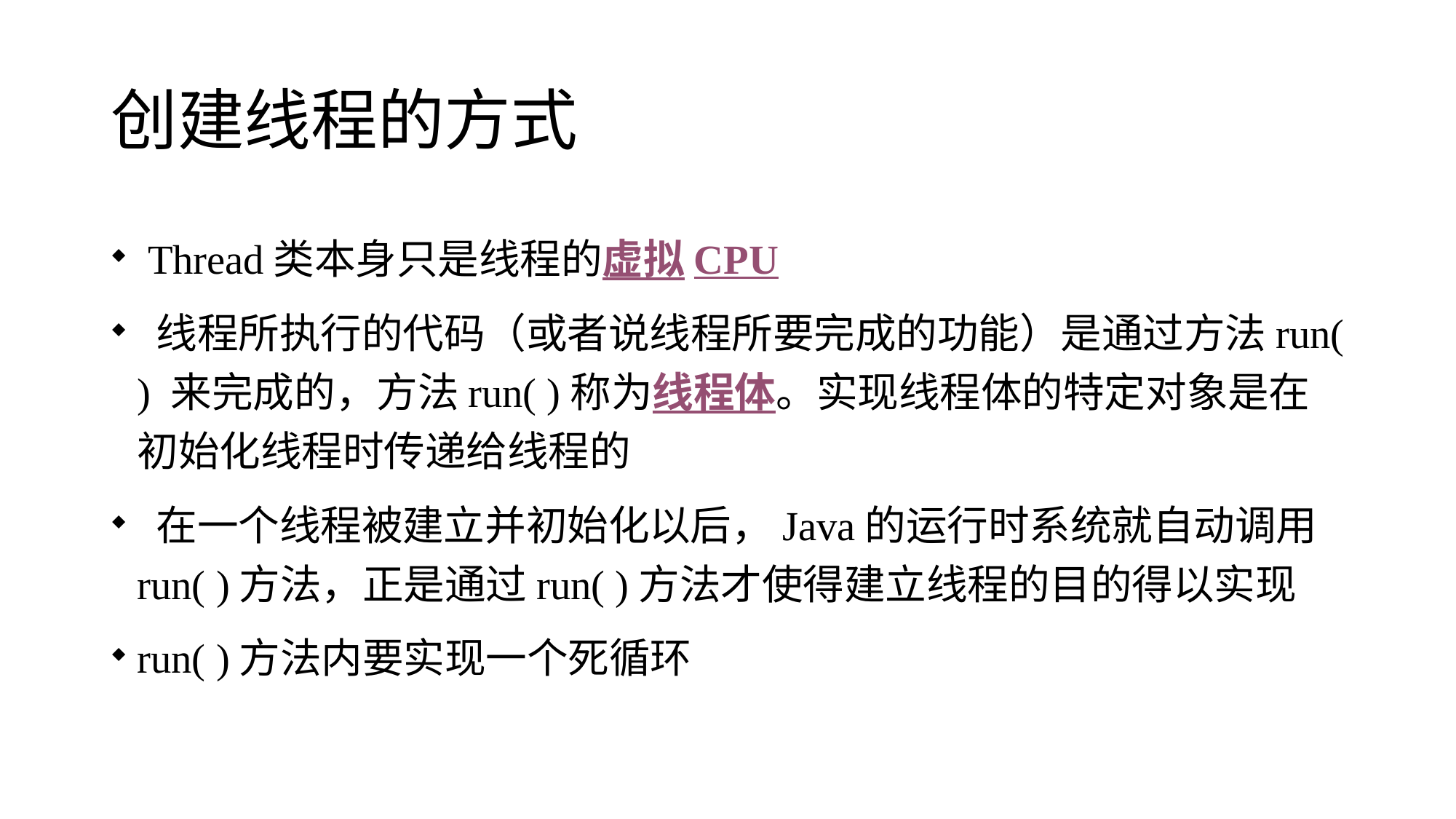

# 创建线程的方式
 Thread类本身只是线程的虚拟CPU
 线程所执行的代码（或者说线程所要完成的功能）是通过方法run( ) 来完成的，方法run( )称为线程体。实现线程体的特定对象是在初始化线程时传递给线程的
 在一个线程被建立并初始化以后，Java的运行时系统就自动调用run( )方法，正是通过run( )方法才使得建立线程的目的得以实现
run( )方法内要实现一个死循环